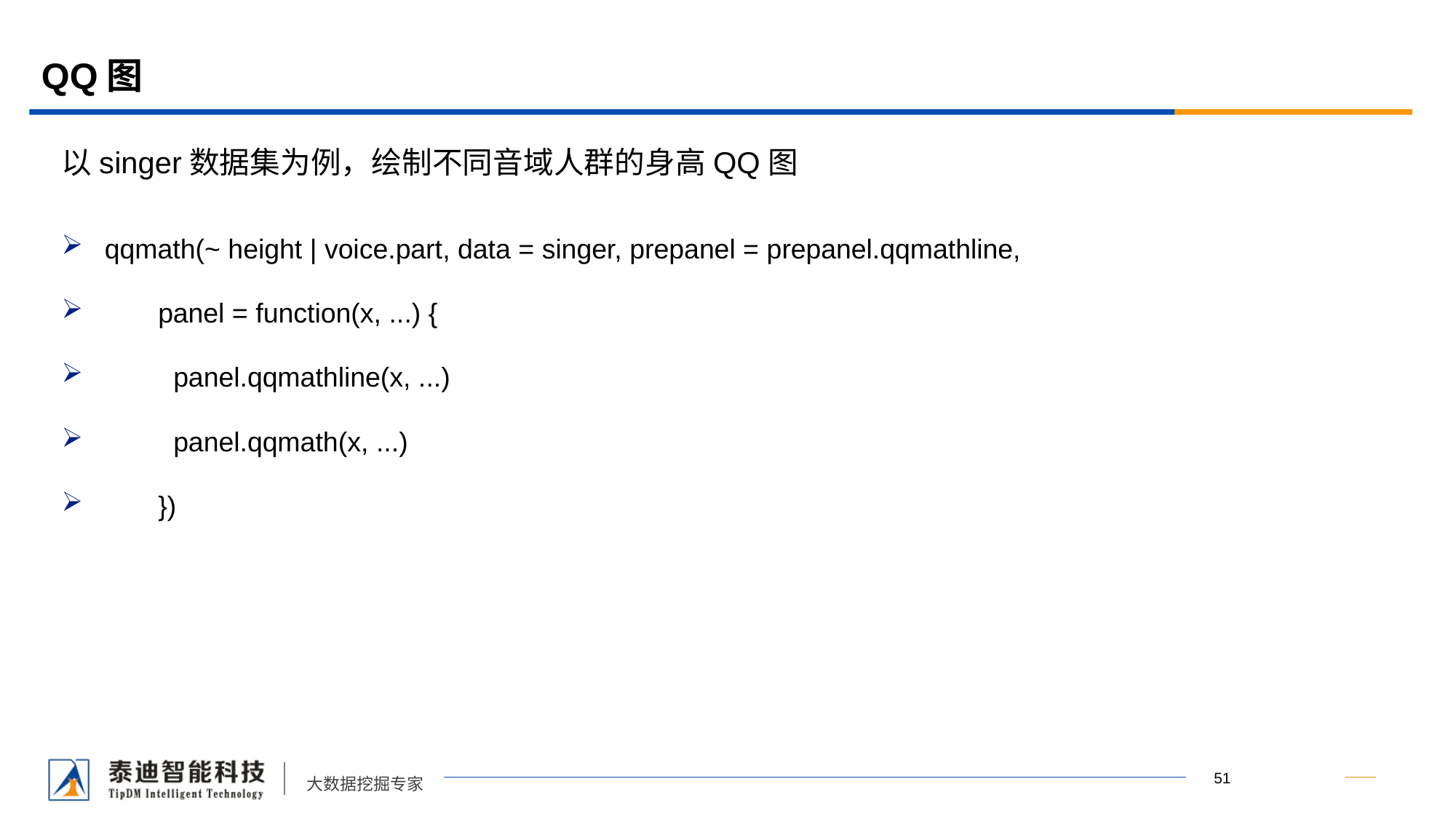

# QQ图
以singer数据集为例，绘制不同音域人群的身高QQ图
qqmath(~ height | voice.part, data = singer, prepanel = prepanel.qqmathline,
       panel = function(x, ...) {
         panel.qqmathline(x, ...)
         panel.qqmath(x, ...)
       })